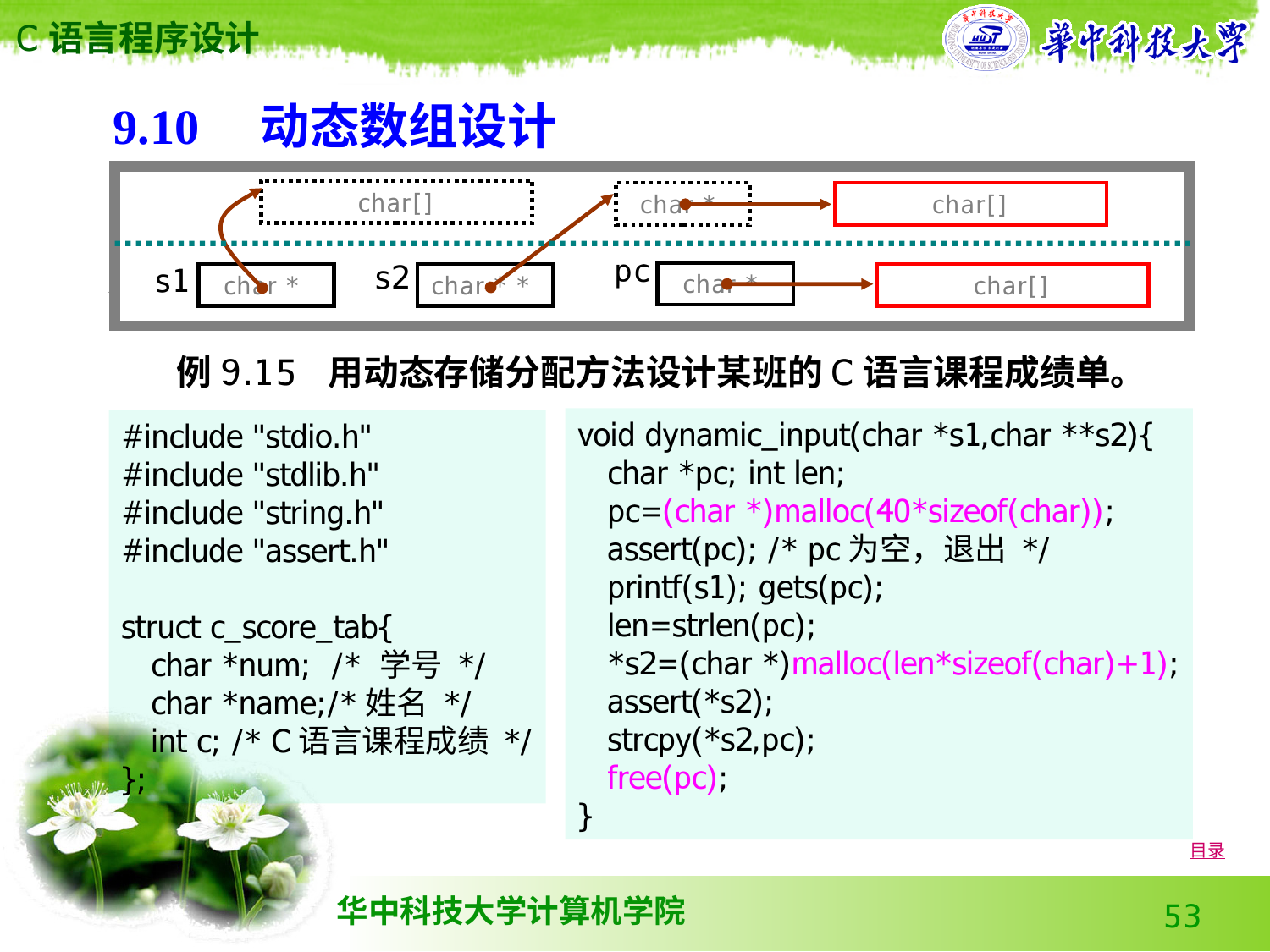

9.10　动态数组设计
       动态数组是指在执行阶段才能确定其存储大小的数组。
       C语言没有提供动态数组这种数据类型。在C语言程序中，程序员可以采用动态分配技术，实现动态数组。

char[]
char *
char[]

pc
s2
s1
char *
char *
char * *
char[]

       例9.15  用动态存储分配方法设计某班的C语言课程成绩单。
void dynamic_input(char *s1,char **s2){
   char *pc; int len;
   pc=(char *)malloc(40*sizeof(char));
   assert(pc); /* pc为空，退出 */
   printf(s1); gets(pc);
   len=strlen(pc);
   *s2=(char *)malloc(len*sizeof(char)+1);
   assert(*s2);
   strcpy(*s2,pc);
   free(pc);
}
#include "stdio.h"
#include "stdlib.h"
#include "string.h"
#include "assert.h"

struct c_score_tab{
   char *num;  /* 学号 */
   char *name;/*姓名 */
   int c; /* C语言课程成绩 */
};
目录
53